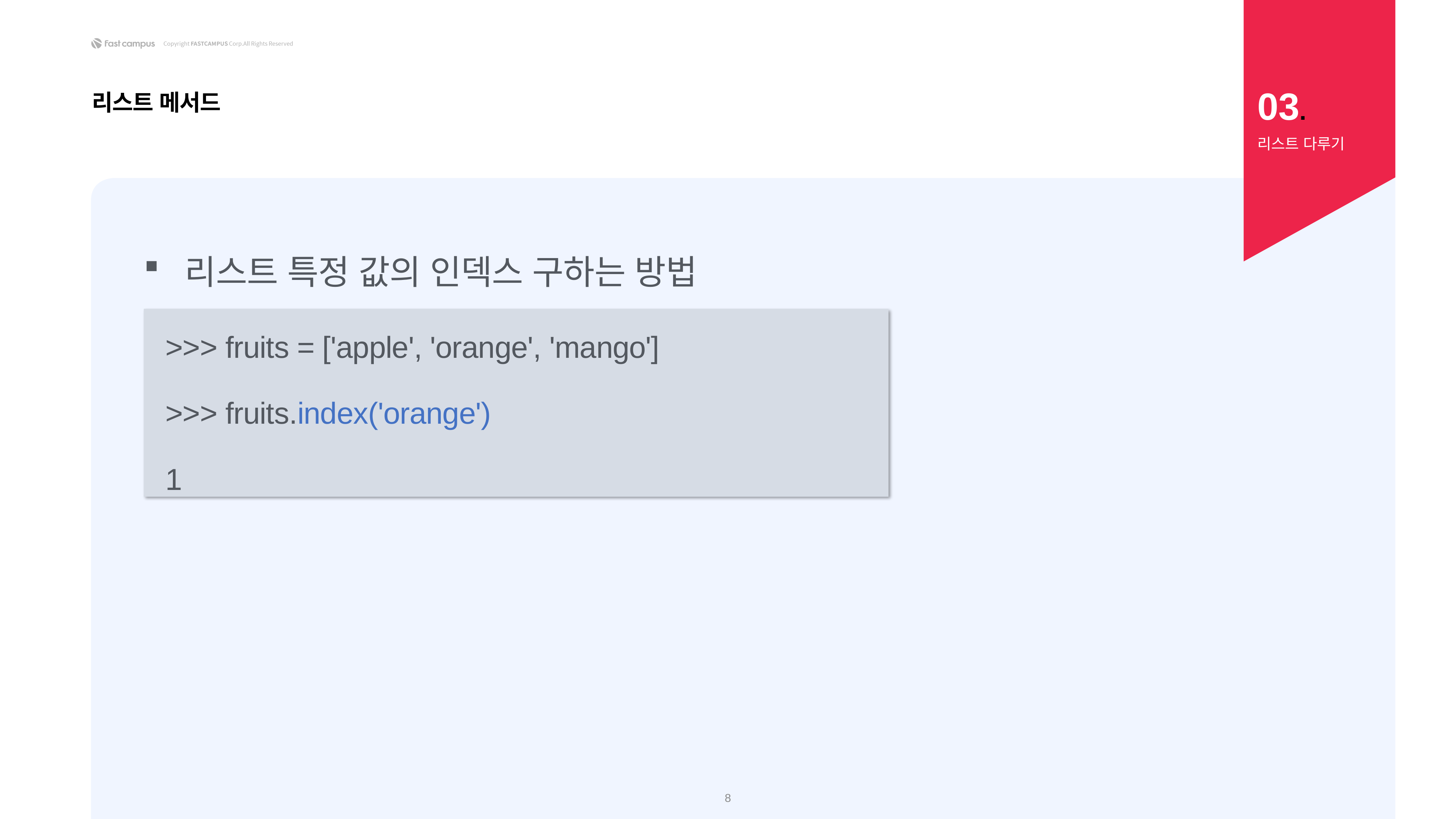

03.
리스트 메서드
리스트 다루기

리스트 특정 값의 인덱스 구하는 방법
>>> fruits = ['apple', 'orange', 'mango']
>>> fruits.index('orange')
1
8